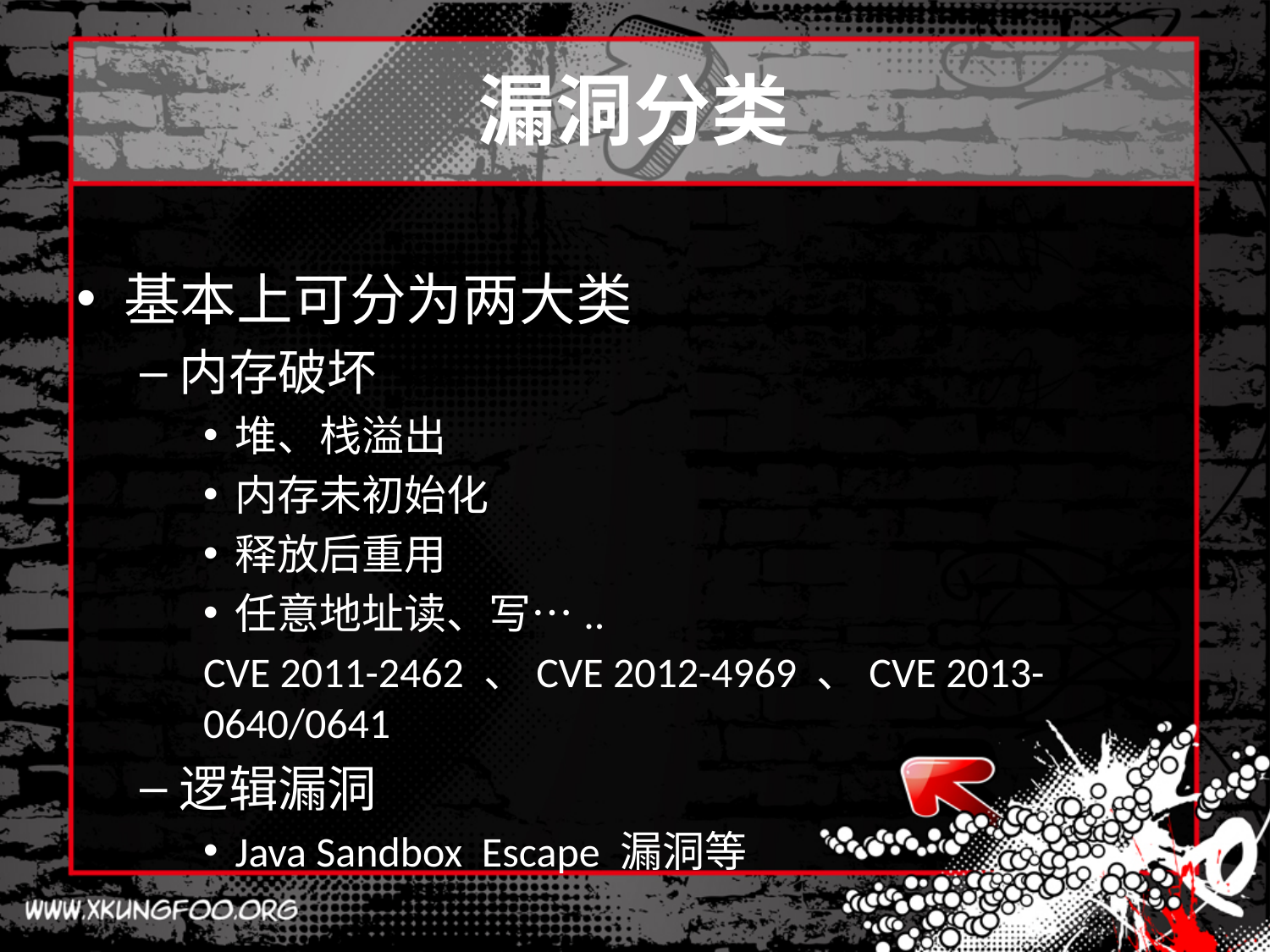

# 漏洞分类

基本上可分为两大类
内存破坏
堆、栈溢出
内存未初始化
释放后重用
任意地址读、写…..
CVE 2011-2462 、CVE 2012-4969 、CVE 2013-0640/0641
逻辑漏洞
Java Sandbox  Escape 漏洞等